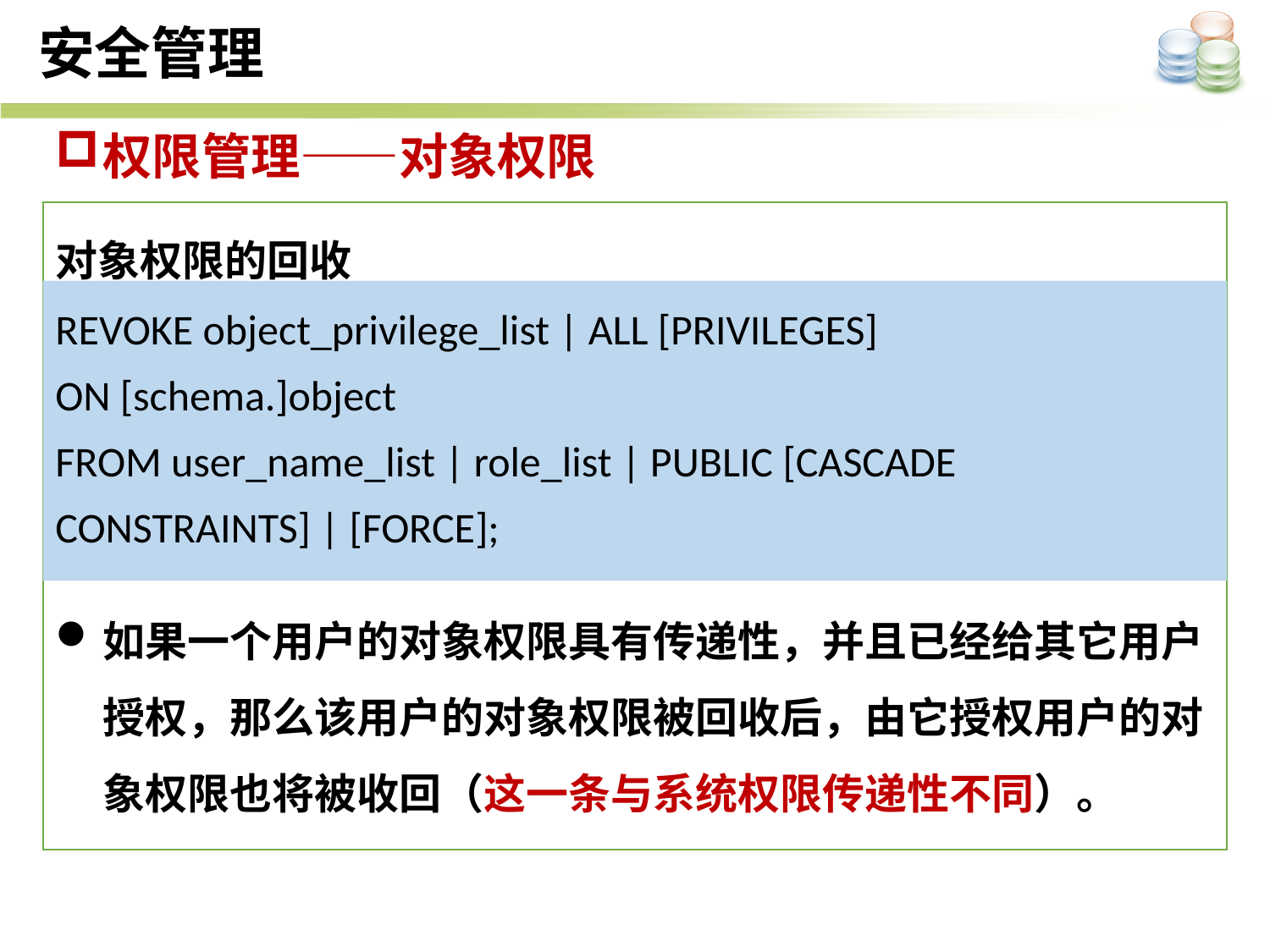

安全管理
权限管理——对象权限
对象权限的回收

如果一个用户的对象权限具有传递性，并且已经给其它用户授权，那么该用户的对象权限被回收后，由它授权用户的对象权限也将被收回（这一条与系统权限传递性不同）。
REVOKE object_privilege_list | ALL [PRIVILEGES]
ON [schema.]object
FROM user_name_list | role_list | PUBLIC [CASCADE CONSTRAINTS] | [FORCE];
26